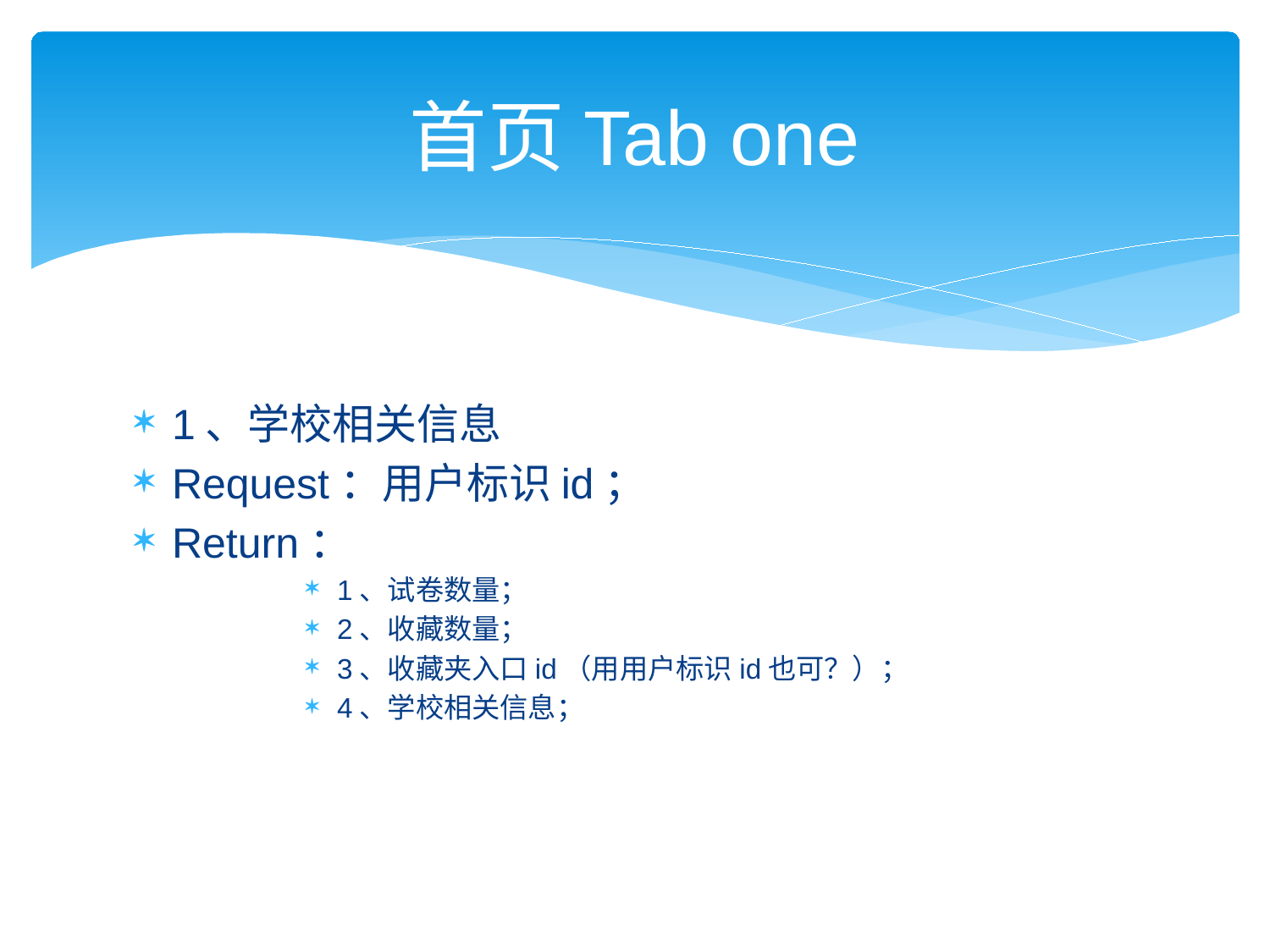

# 首页Tab one
1、学校相关信息
Request：用户标识id；
Return：
1、试卷数量；
2、收藏数量；
3、收藏夹入口id（用用户标识id也可？）；
4、学校相关信息；